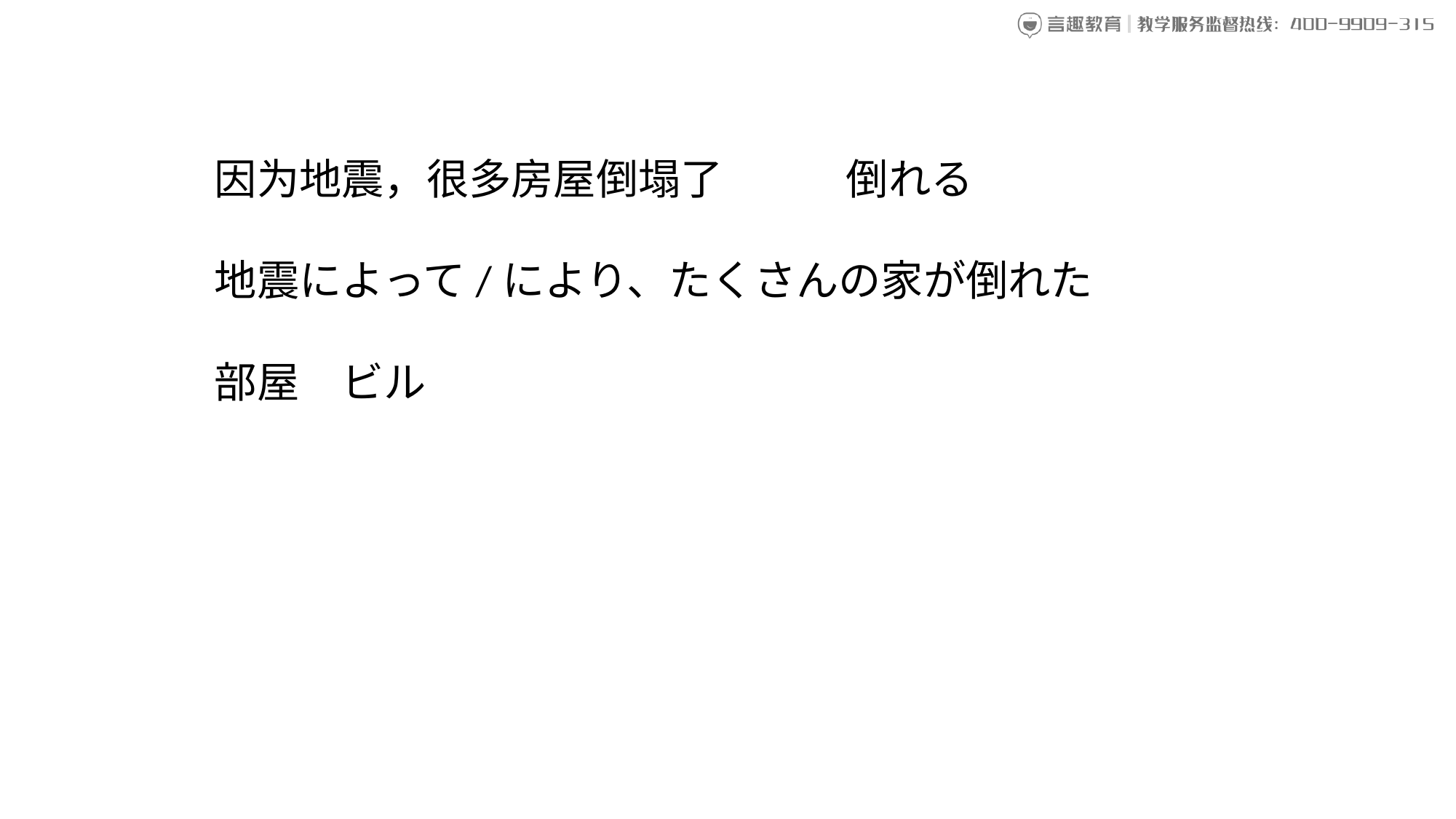

因为地震，很多房屋倒塌了             倒れる

地震によって/により、たくさんの家が倒れた

部屋　ビル